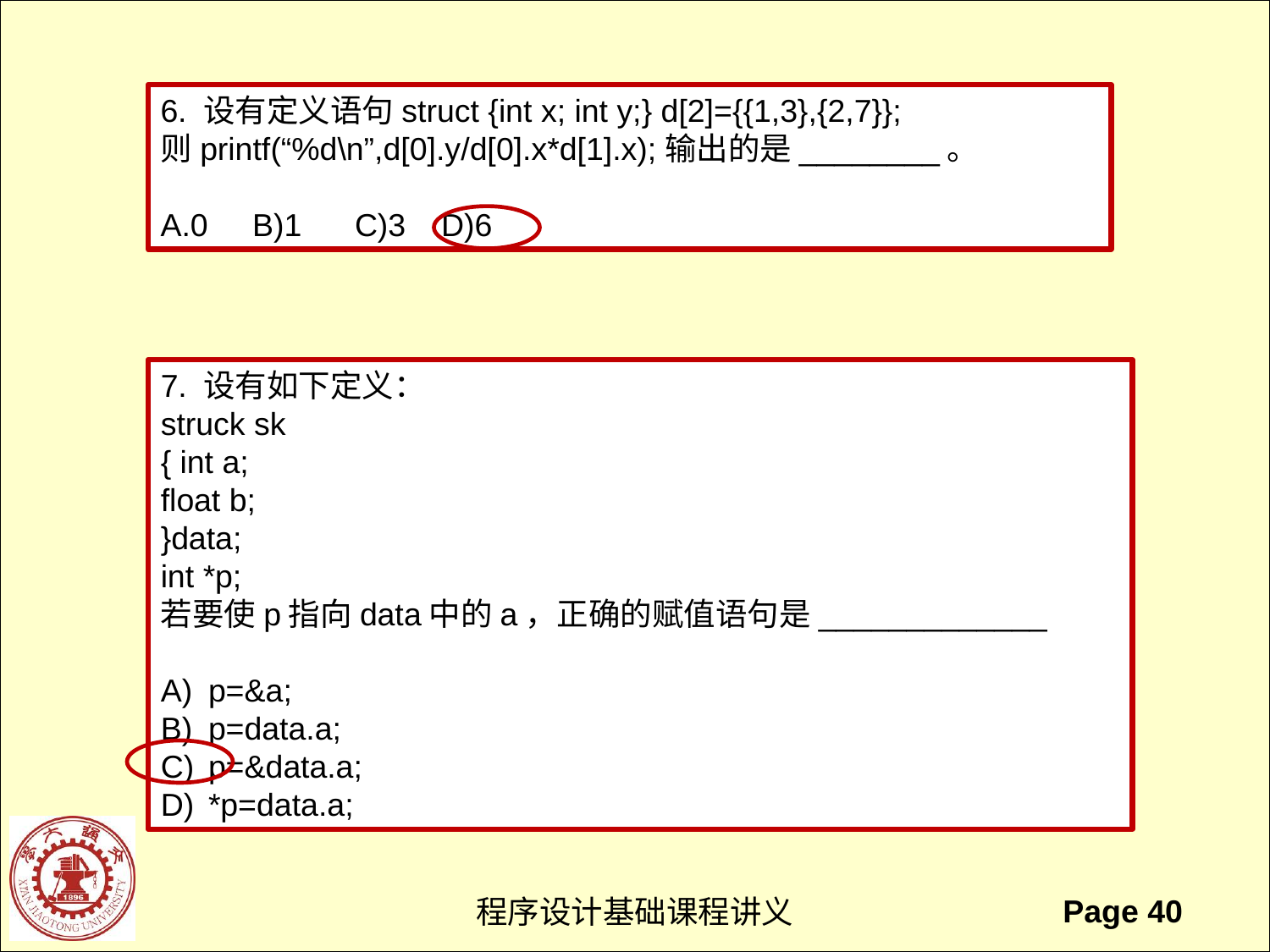

6. 设有定义语句struct {int x; int y;} d[2]={{1,3},{2,7}};
则printf(“%d\n”,d[0].y/d[0].x*d[1].x);输出的是________。

A.0     B)1      C)3    D)6

7. 设有如下定义：
struck sk
{ int a;
float b;
}data;
int *p;
若要使p指向data中的a，正确的赋值语句是_____________

p=&a;
p=data.a;
p=&data.a;
*p=data.a;